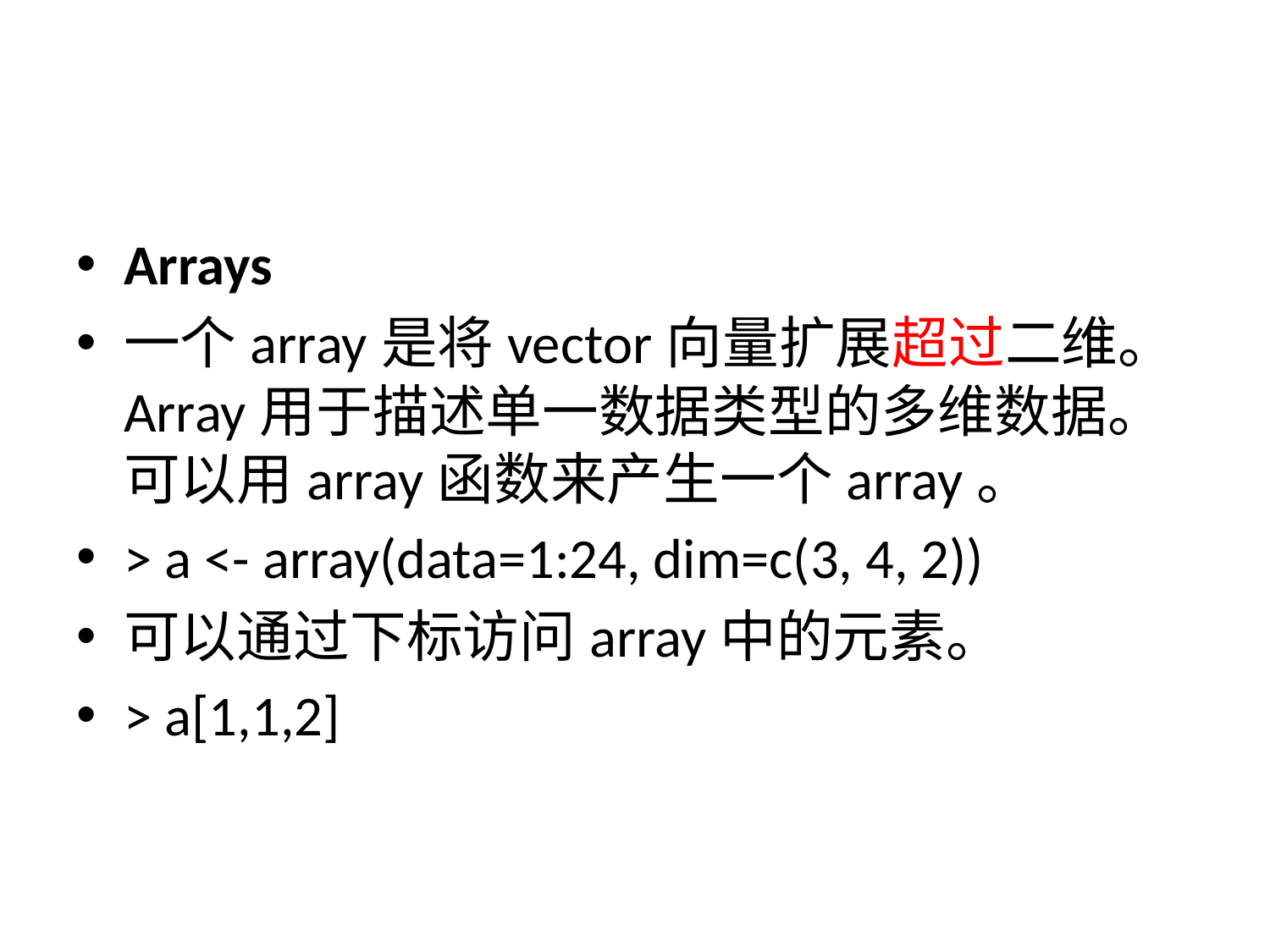

#
Arrays
一个array是将vector向量扩展超过二维。Array用于描述单一数据类型的多维数据。可以用array函数来产生一个array。
> a <- array(data=1:24, dim=c(3, 4, 2))
可以通过下标访问array中的元素。
> a[1,1,2]